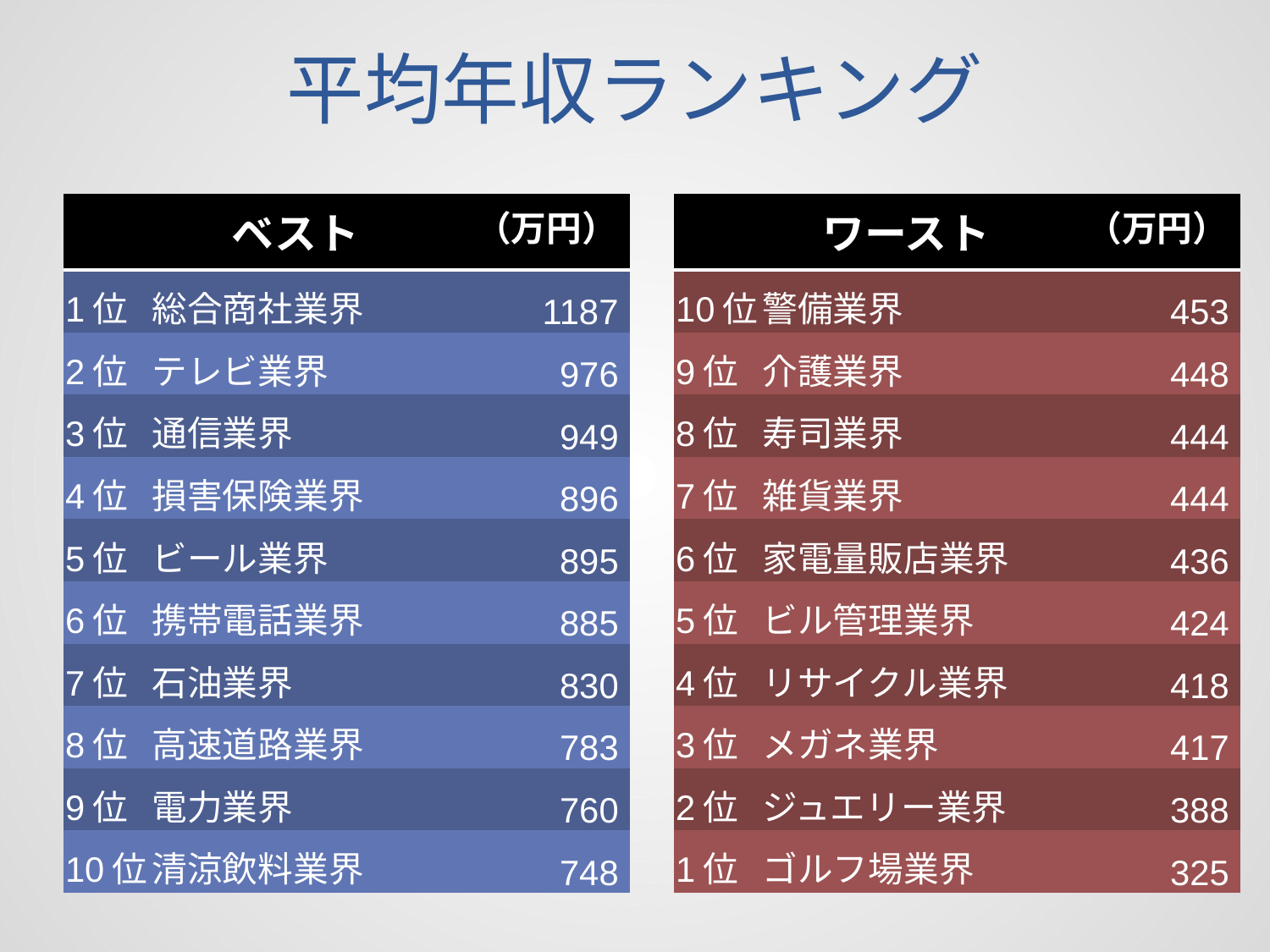

# 平均年収ランキング
|  | ベスト | （万円） |
| --- | --- | --- |
| 1位 | 総合商社業界 | 1187 |
| 2位 | テレビ業界 | 976 |
| 3位 | 通信業界 | 949 |
| 4位 | 損害保険業界 | 896 |
| 5位 | ビール業界 | 895 |
| 6位 | 携帯電話業界 | 885 |
| 7位 | 石油業界 | 830 |
| 8位 | 高速道路業界 | 783 |
| 9位 | 電力業界 | 760 |
| 10位 | 清涼飲料業界 | 748 |
|  | ワースト | （万円） |
| --- | --- | --- |
| 10位 | 警備業界 | 453 |
| 9位 | 介護業界 | 448 |
| 8位 | 寿司業界 | 444 |
| 7位 | 雑貨業界 | 444 |
| 6位 | 家電量販店業界 | 436 |
| 5位 | ビル管理業界 | 424 |
| 4位 | リサイクル業界 | 418 |
| 3位 | メガネ業界 | 417 |
| 2位 | ジュエリー業界 | 388 |
| 1位 | ゴルフ場業界 | 325 |